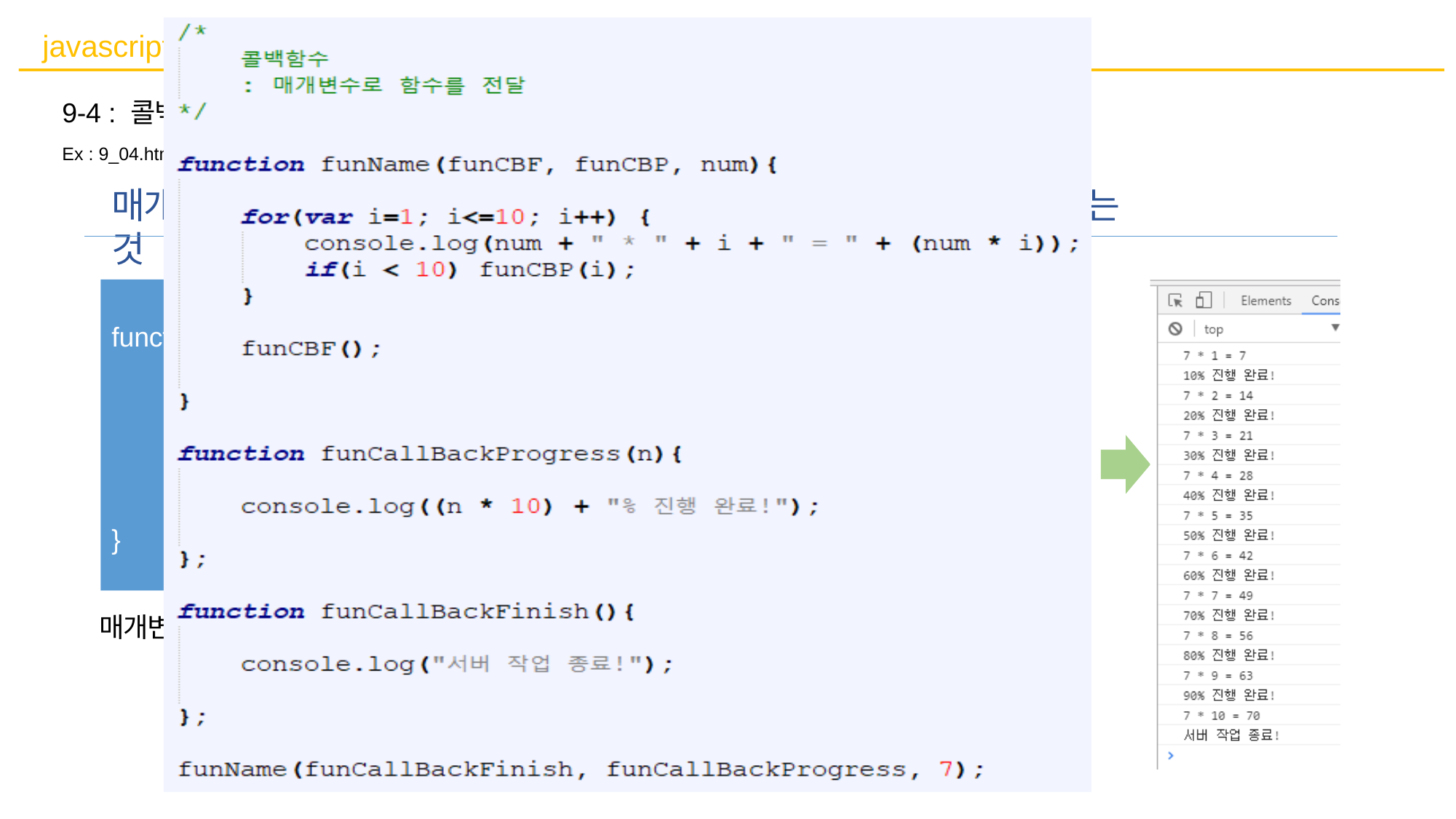

# javascript & node.js

9-4 : 콜백함수
Ex : 9_04.html
매개변수로 함수를 전달하고, 전달된 매개변수가 특정 시점에 호출되는 것

function funName (fun) {

실행문;

}

fun();

매개변수로 전달된 함수 실행